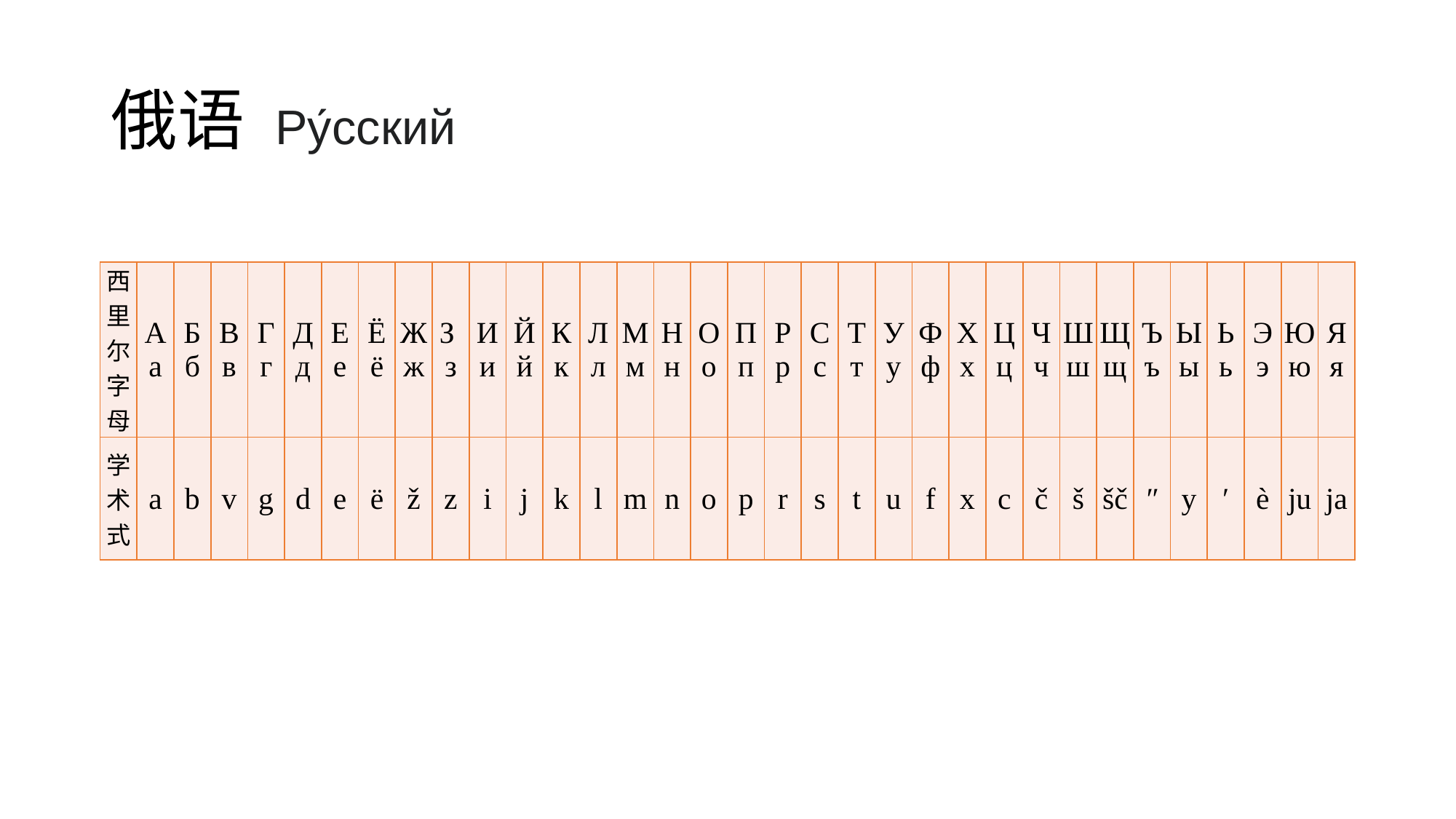

# 俄语 Ру́сский
| 西里尔字母 | А а | Б б | В в | Г г | Д д | Е е | Ё ё | Ж ж | З з | И и | Й й | К к | Л л | М м | Н н | О о | П п | Р р | С с | Т т | У у | Ф ф | Х х | Ц ц | Ч ч | Ш ш | Щ щ | Ъ ъ | Ы ы | Ь ь | Э э | Ю ю | Я я |
| --- | --- | --- | --- | --- | --- | --- | --- | --- | --- | --- | --- | --- | --- | --- | --- | --- | --- | --- | --- | --- | --- | --- | --- | --- | --- | --- | --- | --- | --- | --- | --- | --- | --- |
| 学术式 | a | b | v | g | d | e | ë | ž | z | i | j | k | l | m | n | o | p | r | s | t | u | f | x | c | č | š | šč | ʺ | y | ʹ | è | ju | ja |